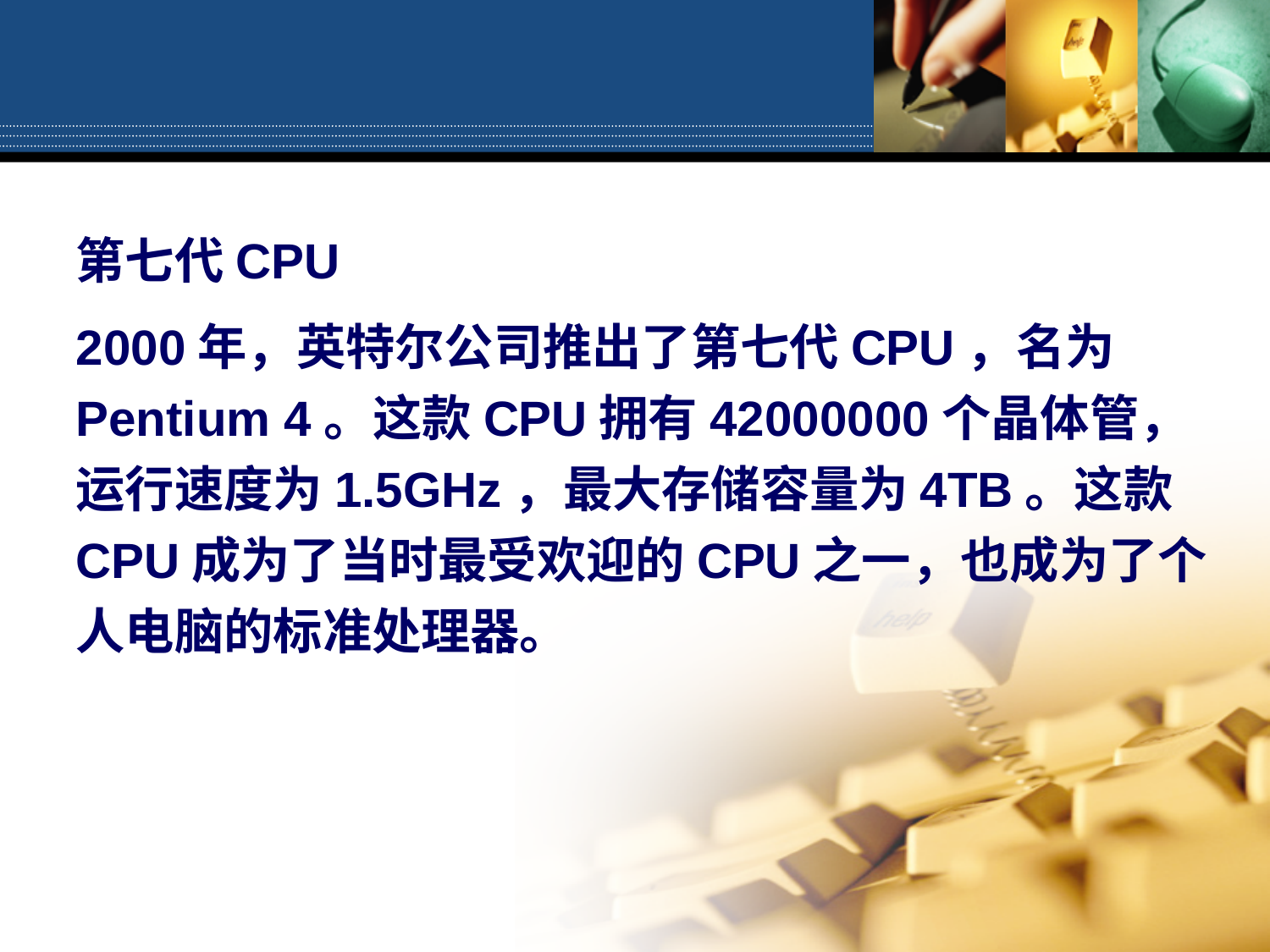

#
第七代CPU
2000年，英特尔公司推出了第七代CPU，名为Pentium 4。这款CPU拥有42000000个晶体管，运行速度为1.5GHz，最大存储容量为4TB。这款CPU成为了当时最受欢迎的CPU之一，也成为了个人电脑的标准处理器。